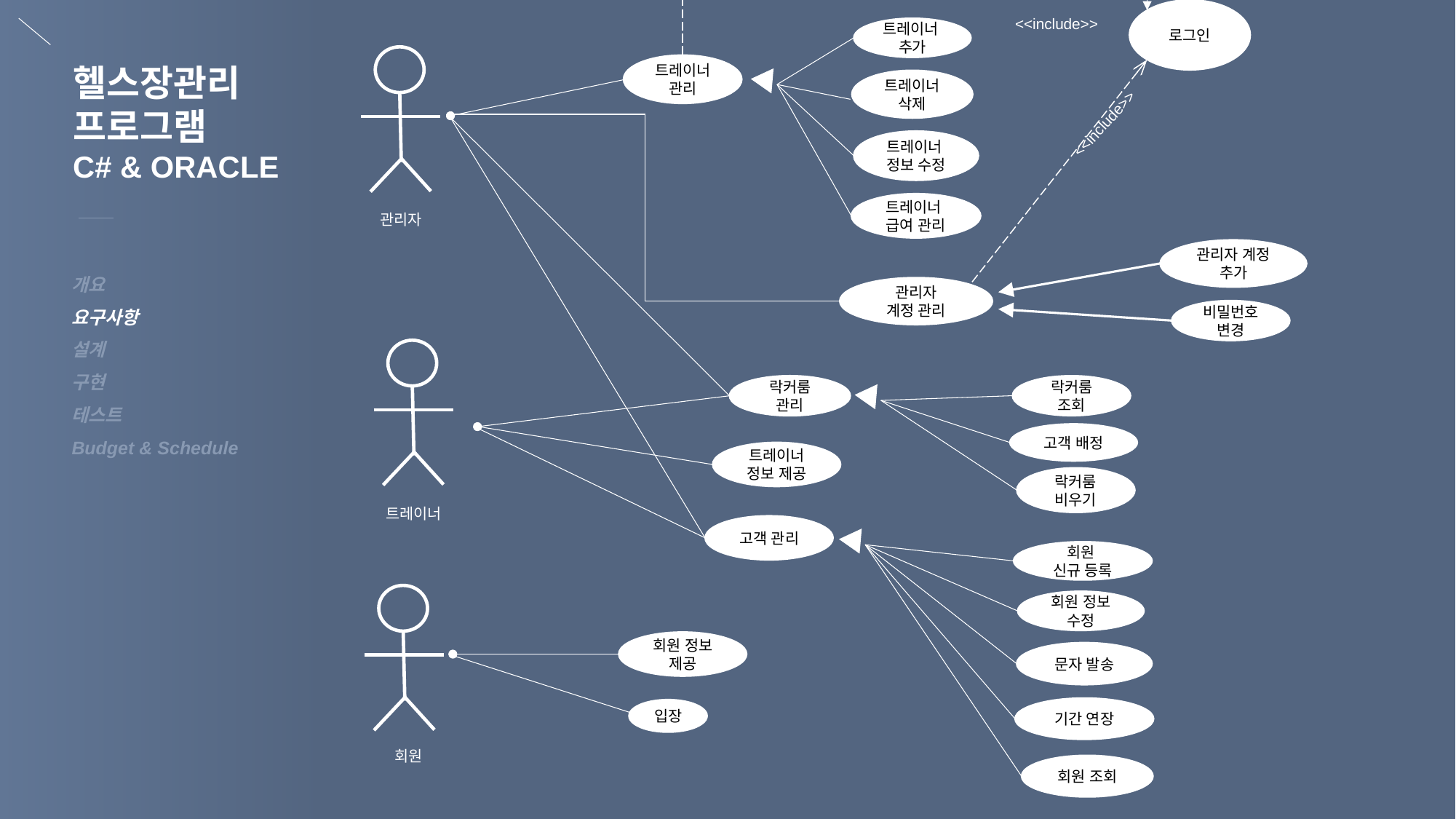

로그인
<<include>>
트레이너
추가

헬스장관리
프로그램
C# & ORACLE
트레이너
관리

트레이너 삭제
<<include>>
트레이너
정보 수정
트레이너
급여 관리
관리자
관리자 계정 추가
개요
요구사항
설계
구현
테스트
Budget & Schedule
관리자
계정 관리
비밀번호 변경

락커룸
관리
락커룸
조회

고객 배정
트레이너 정보 제공
락커룸
비우기
트레이너
고객 관리

회원
신규 등록

회원 정보
수정
회원 정보 제공
문자 발송
기간 연장
입장
회원
회원 조회